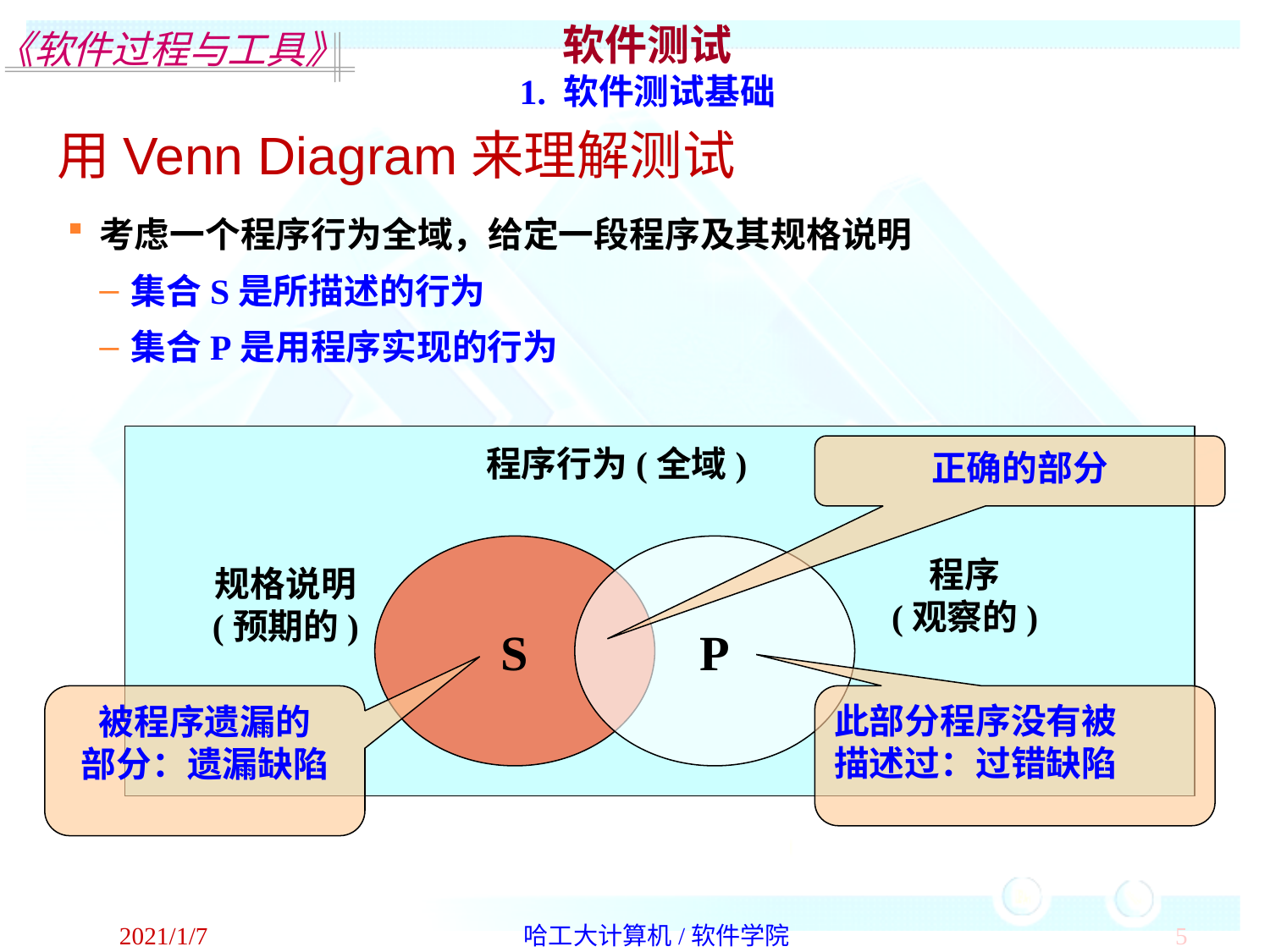

软件测试
1. 软件测试基础
用Venn Diagram来理解测试
考虑一个程序行为全域，给定一段程序及其规格说明
集合S是所描述的行为
集合P是用程序实现的行为

程序行为(全域)
正确的部分
S
P
程序
(观察的)
规格说明
(预期的)
被程序遗漏的
部分：遗漏缺陷

此部分程序没有被
描述过：过错缺陷